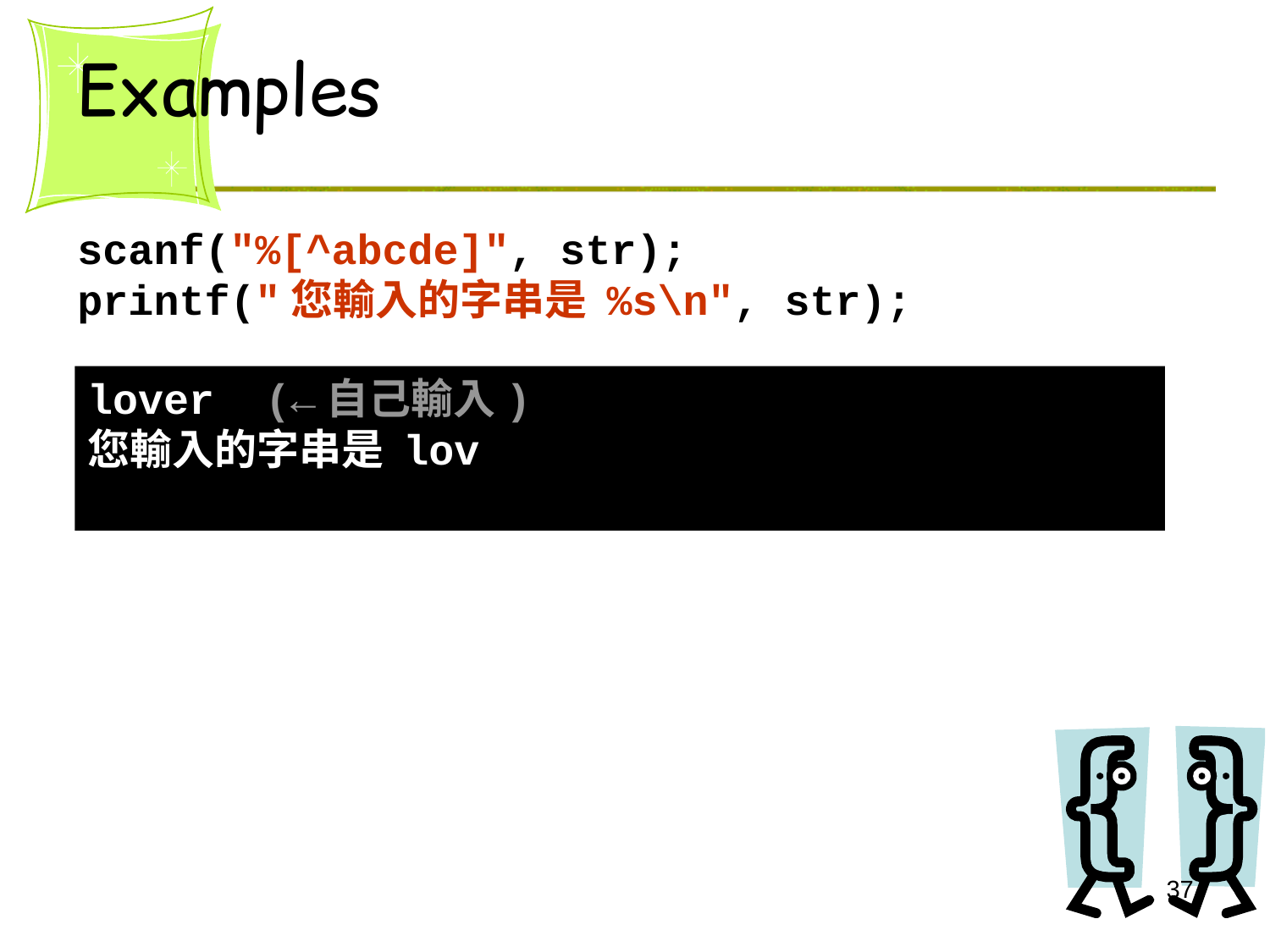

# Examples
scanf("%[^abcde]", str);
printf("您輸入的字串是 %s\n", str);
lover  (←自己輸入)
您輸入的字串是 lov

37